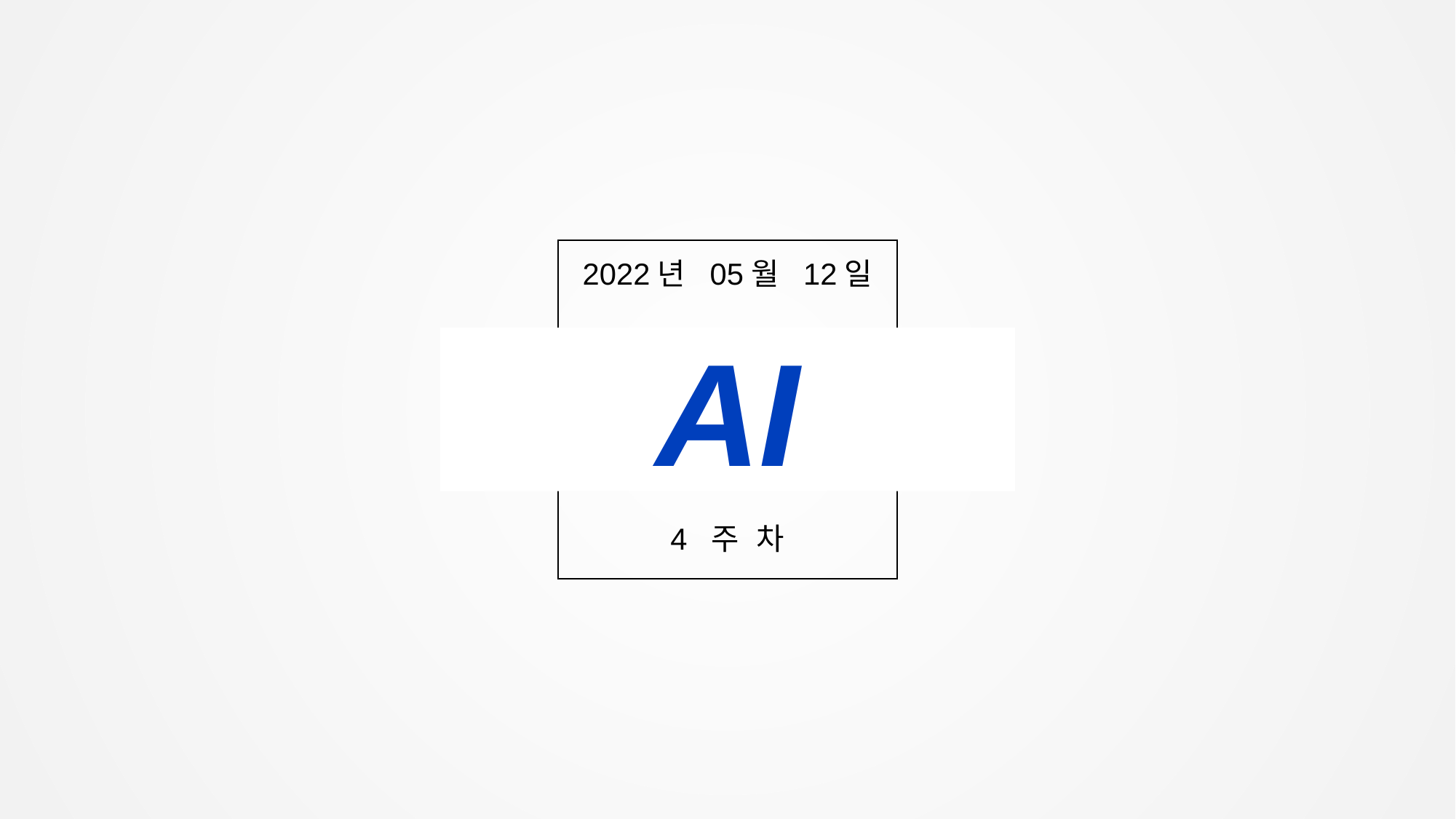

2022년  05월  12일
AI

4  주  차